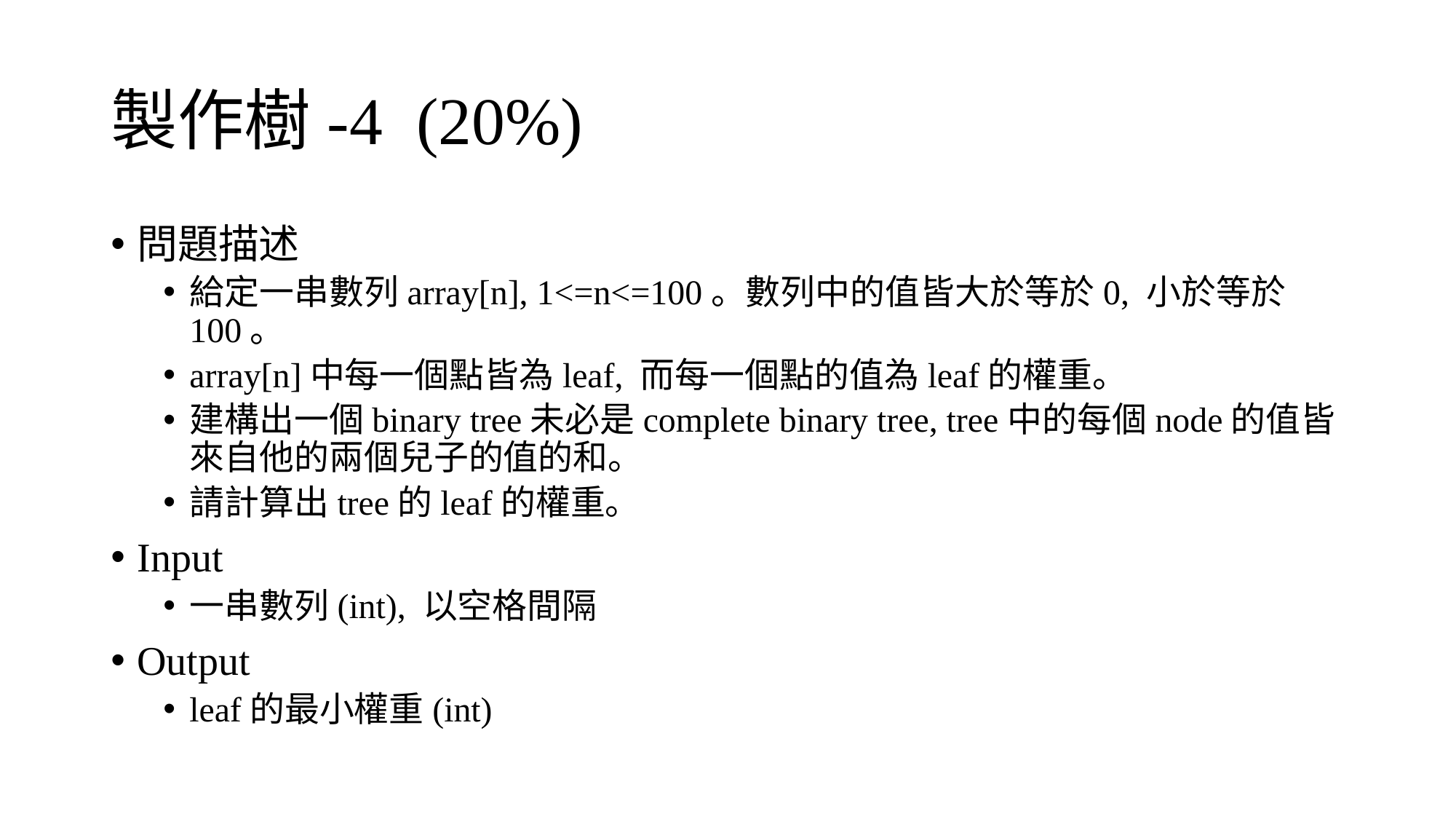

# 製作樹-4  (20%)
問題描述
給定一串數列array[n], 1<=n<=100。數列中的值皆大於等於0, 小於等於100。
array[n]中每一個點皆為leaf, 而每一個點的值為leaf的權重。
建構出一個binary tree未必是complete binary tree, tree中的每個node的值皆來自他的兩個兒子的值的和。
請計算出tree的leaf的權重。
Input
一串數列(int), 以空格間隔
Output
leaf的最小權重(int)